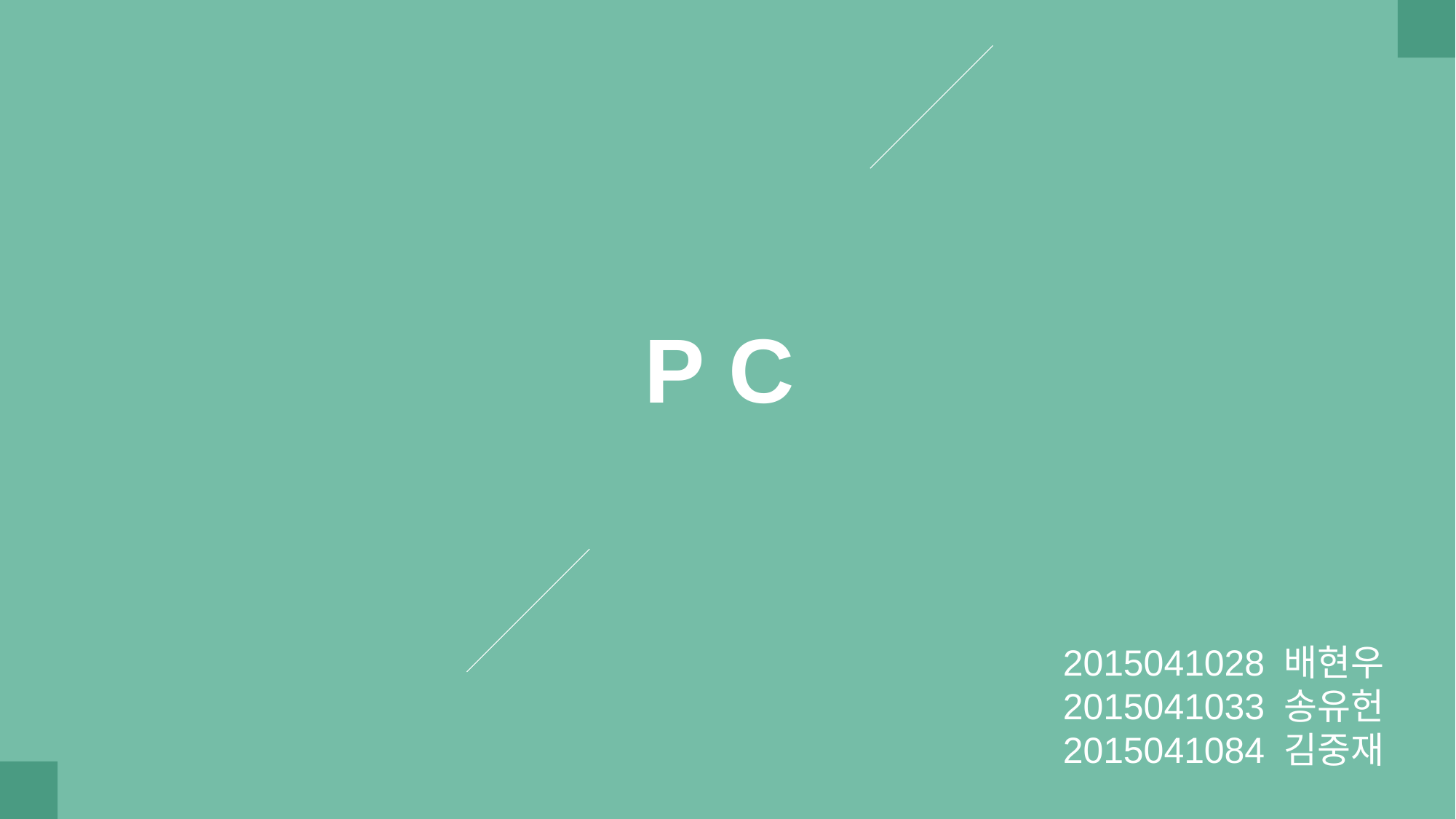

P C
2015041028 배현우
2015041033 송유헌
2015041084 김중재